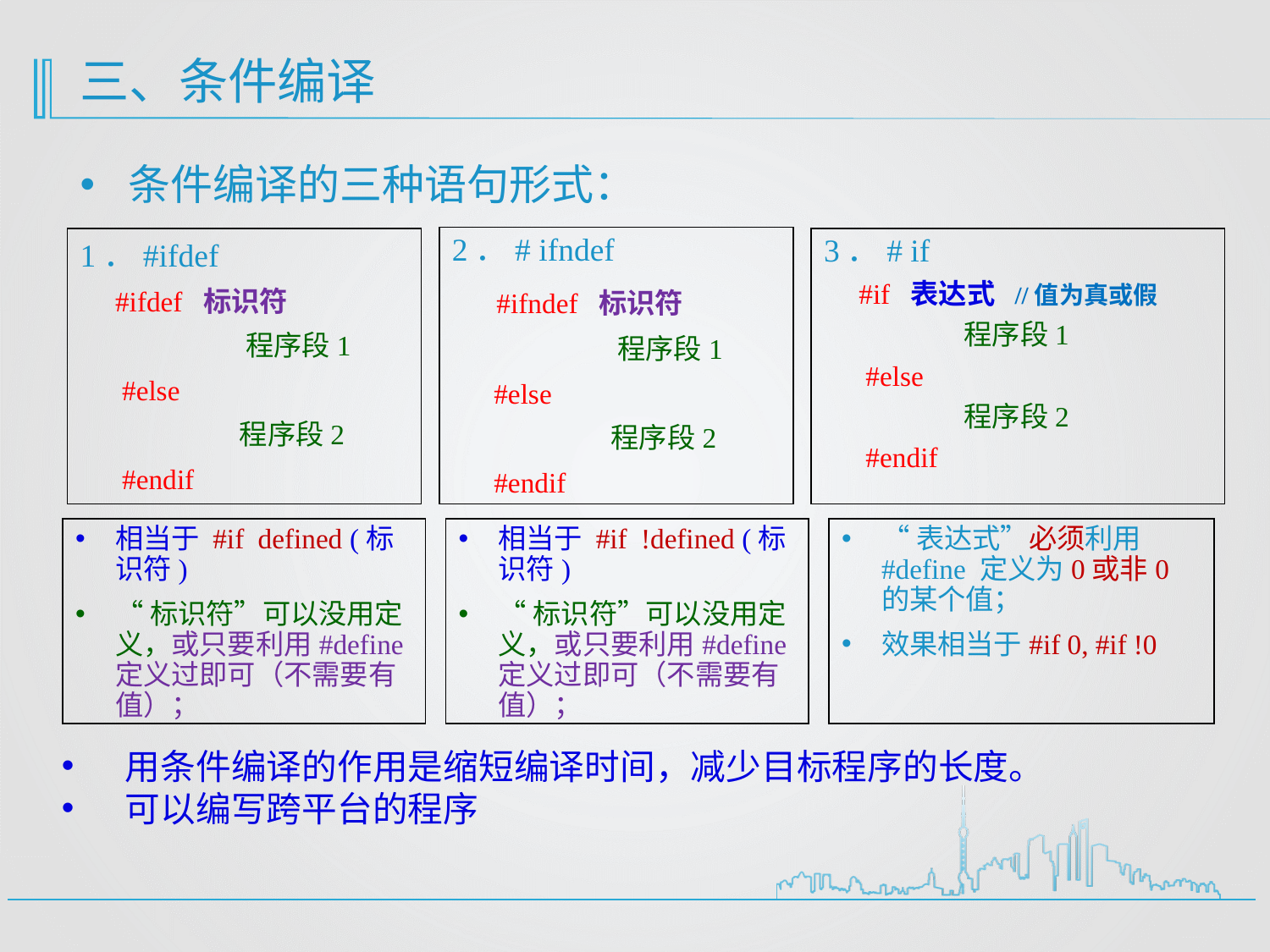

# 三、条件编译
条件编译的三种语句形式：

2．# ifndef
     #ifndef  标识符
	     程序段1
      #else
	    程序段2
      #endif

1．#ifdef
     #ifdef  标识符
	     程序段1
      #else
	    程序段2
      #endif

3．# if
     #if  表达式  //值为真或假
	 程序段1
      #else
	 程序段2
      #endif

相当于 #if  defined (标识符)
“标识符”可以没用定义，或只要利用#define定义过即可（不需要有值）；

相当于 #if  !defined (标识符)
“标识符”可以没用定义，或只要利用#define定义过即可（不需要有值）；

“表达式”必须利用#define 定义为0或非0的某个值；
效果相当于#if 0, #if !0
用条件编译的作用是缩短编译时间，减少目标程序的长度。
可以编写跨平台的程序